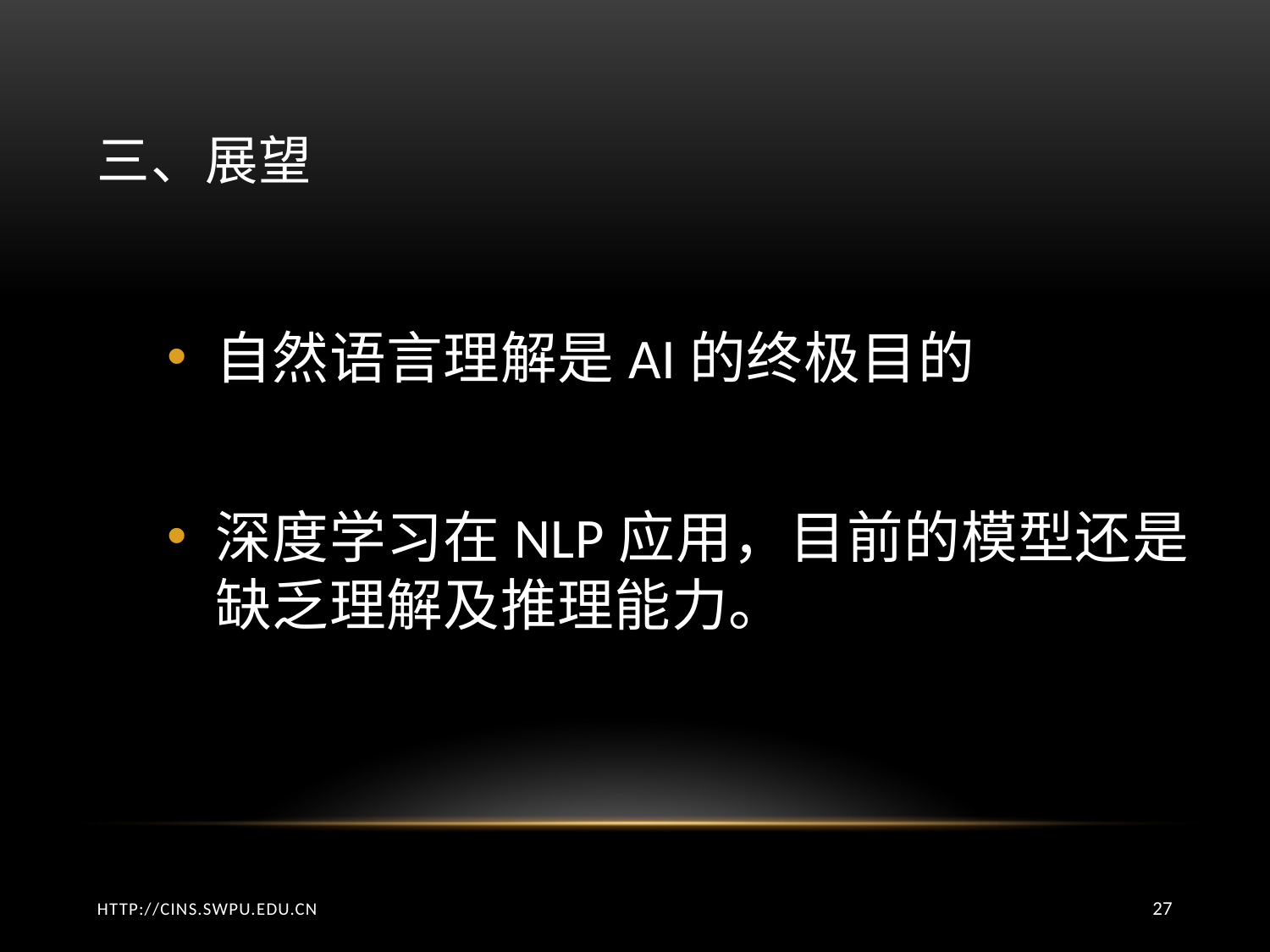

# 三、展望
自然语言理解是AI的终极目的

深度学习在NLP应用，目前的模型还是缺乏理解及推理能力。
http://cins.swpu.edu.cn
27